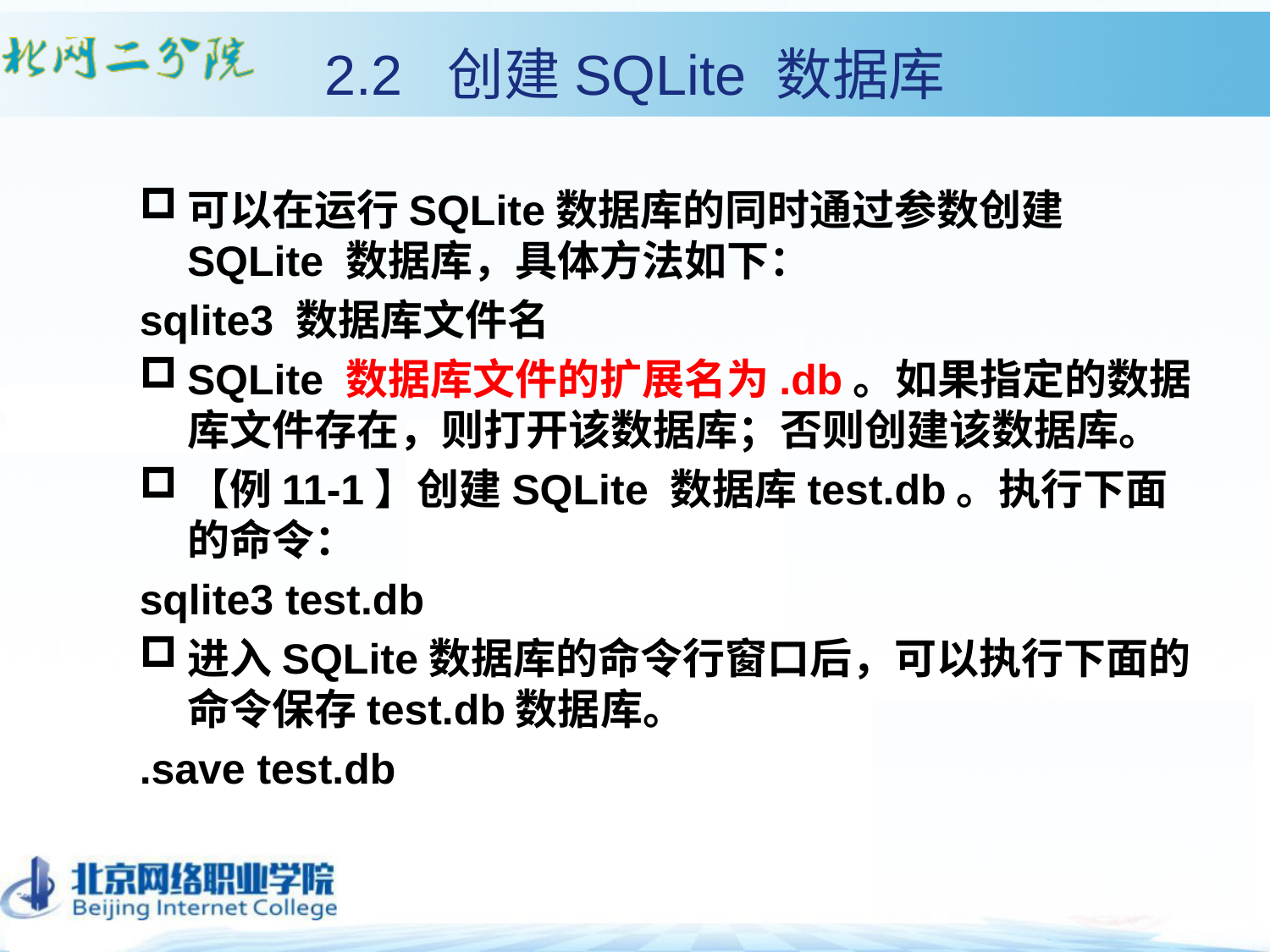

# 2.2  创建SQLite 数据库
可以在运行SQLite数据库的同时通过参数创建SQLite 数据库，具体方法如下：
sqlite3 数据库文件名
SQLite 数据库文件的扩展名为.db。如果指定的数据库文件存在，则打开该数据库；否则创建该数据库。
【例11-1】创建SQLite 数据库test.db。执行下面的命令：
sqlite3 test.db
进入SQLite数据库的命令行窗口后，可以执行下面的命令保存test.db数据库。
.save test.db